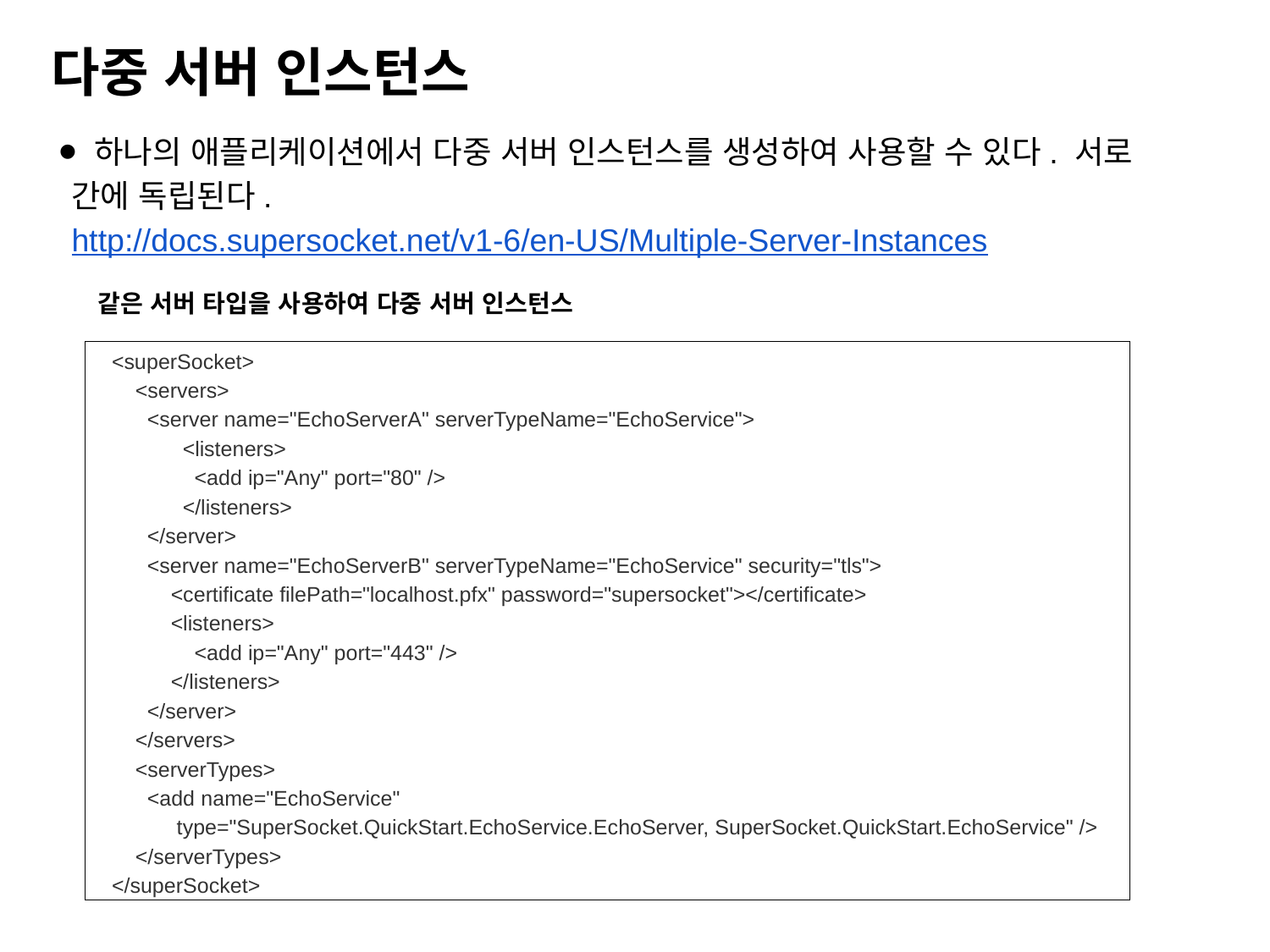

다중 서버 인스턴스
 하나의 애플리케이션에서 다중 서버 인스턴스를 생성하여 사용할 수 있다. 서로 간에 독립된다.
http://docs.supersocket.net/v1-6/en-US/Multiple-Server-Instances
같은 서버 타입을 사용하여 다중 서버 인스턴스
<superSocket>
    <servers>
      <server name="EchoServerA" serverTypeName="EchoService">
            <listeners>
              <add ip="Any" port="80" />
            </listeners>
      </server>
      <server name="EchoServerB" serverTypeName="EchoService" security="tls">
          <certificate filePath="localhost.pfx" password="supersocket"></certificate>
          <listeners>
              <add ip="Any" port="443" />
          </listeners>
      </server>
    </servers>
    <serverTypes>
      <add name="EchoService"
           type="SuperSocket.QuickStart.EchoService.EchoServer, SuperSocket.QuickStart.EchoService" />
    </serverTypes>
</superSocket>